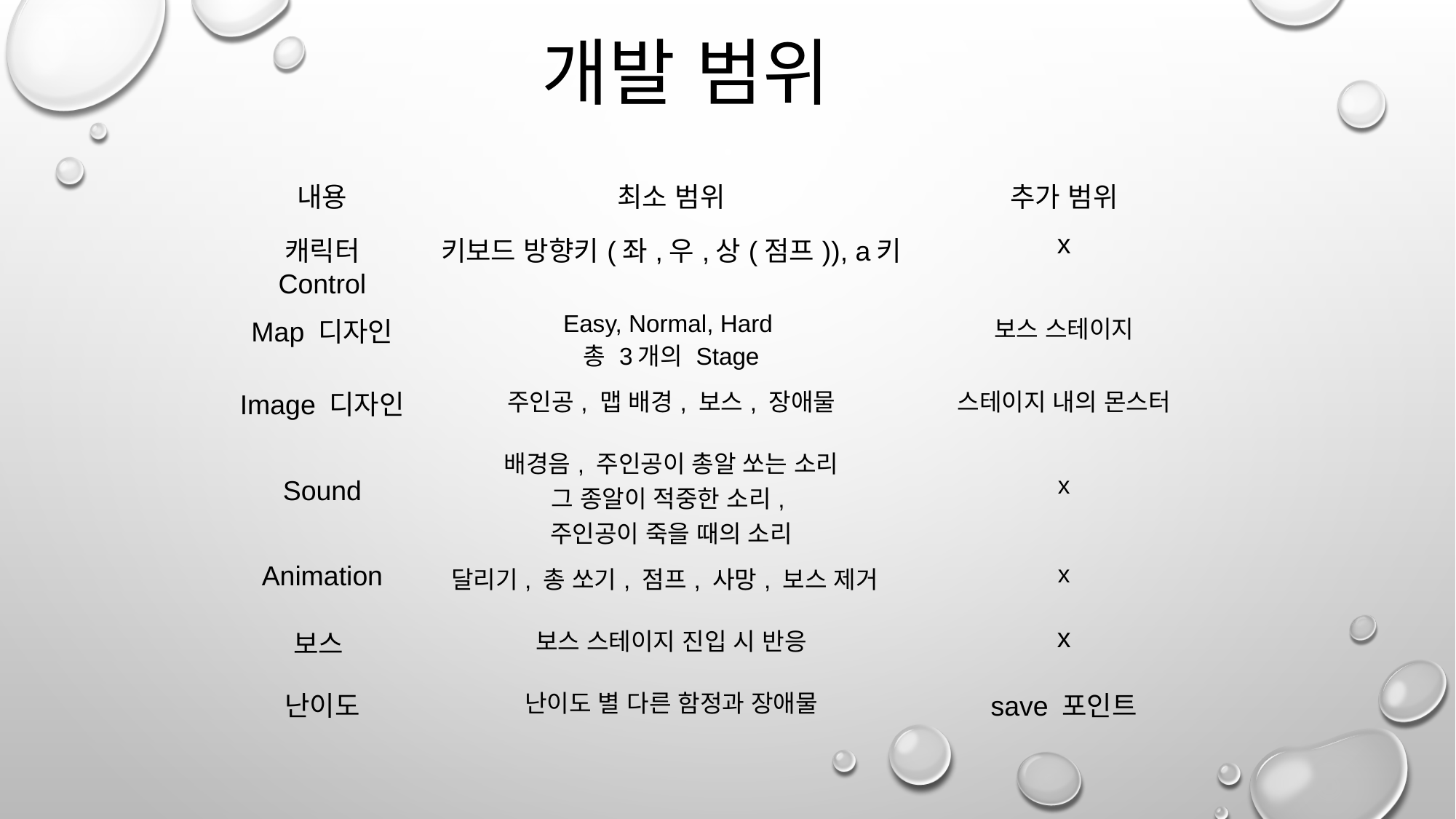

개발 범위
| 내용 | 최소 범위 | 추가 범위 |
| --- | --- | --- |
| 캐릭터 Control | 키보드 방향키(좌,우,상(점프)), a키 | x |
| Map 디자인 | Easy, Normal, Hard 총 3개의 Stage | 보스 스테이지 |
| Image 디자인 | 주인공, 맵 배경, 보스, 장애물 | 스테이지 내의 몬스터 |
| Sound | 배경음, 주인공이 총알 쏘는 소리 그 종알이 적중한 소리, 주인공이 죽을 때의 소리 | x |
| Animation | 달리기, 총 쏘기, 점프, 사망, 보스 제거 | x |
| 보스 | 보스 스테이지 진입 시 반응 | x |
| 난이도 | 난이도 별 다른 함정과 장애물 | save 포인트 |